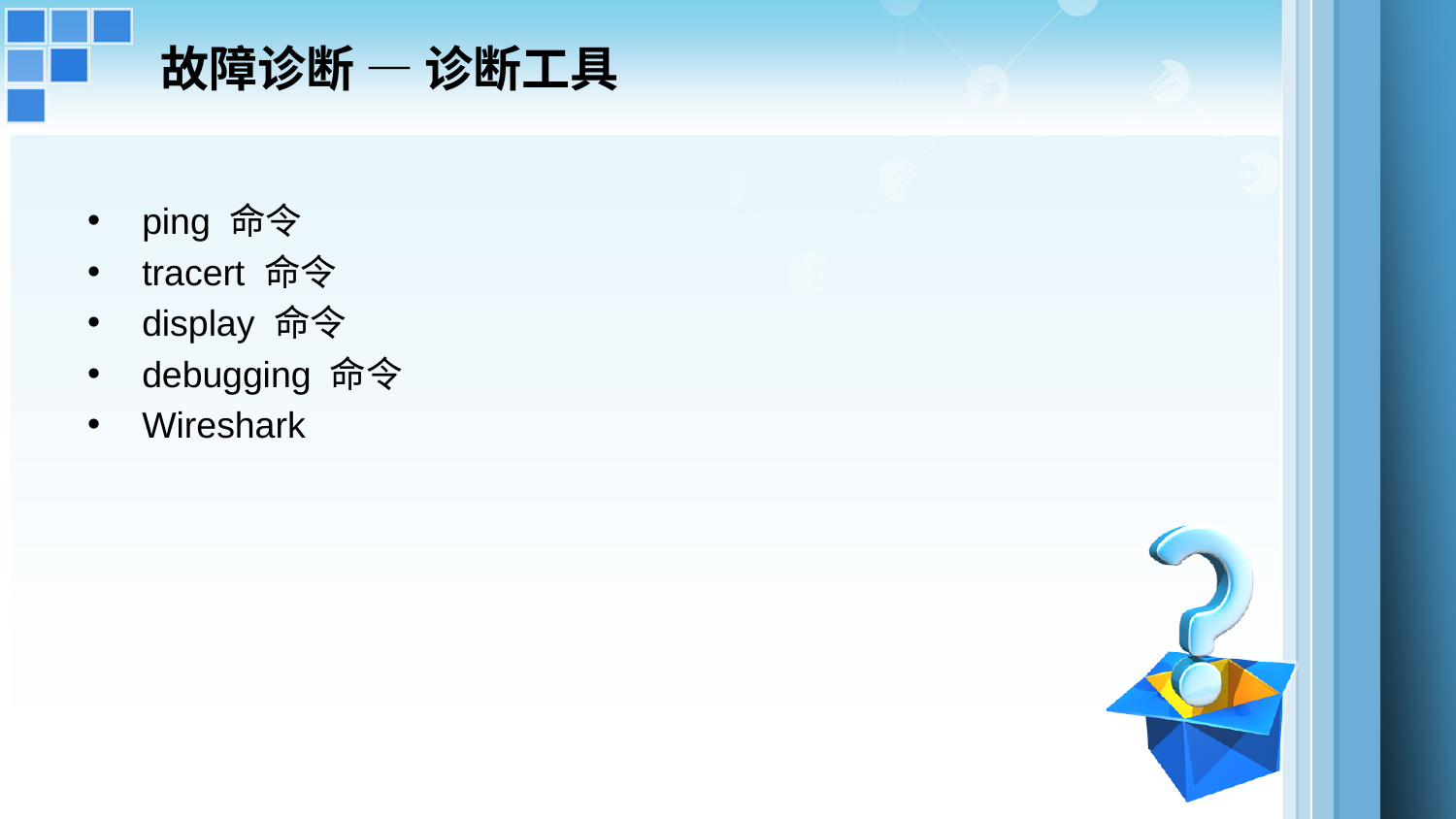

故障诊断 — 诊断工具
ping 命令
tracert 命令
display 命令
debugging 命令
Wireshark